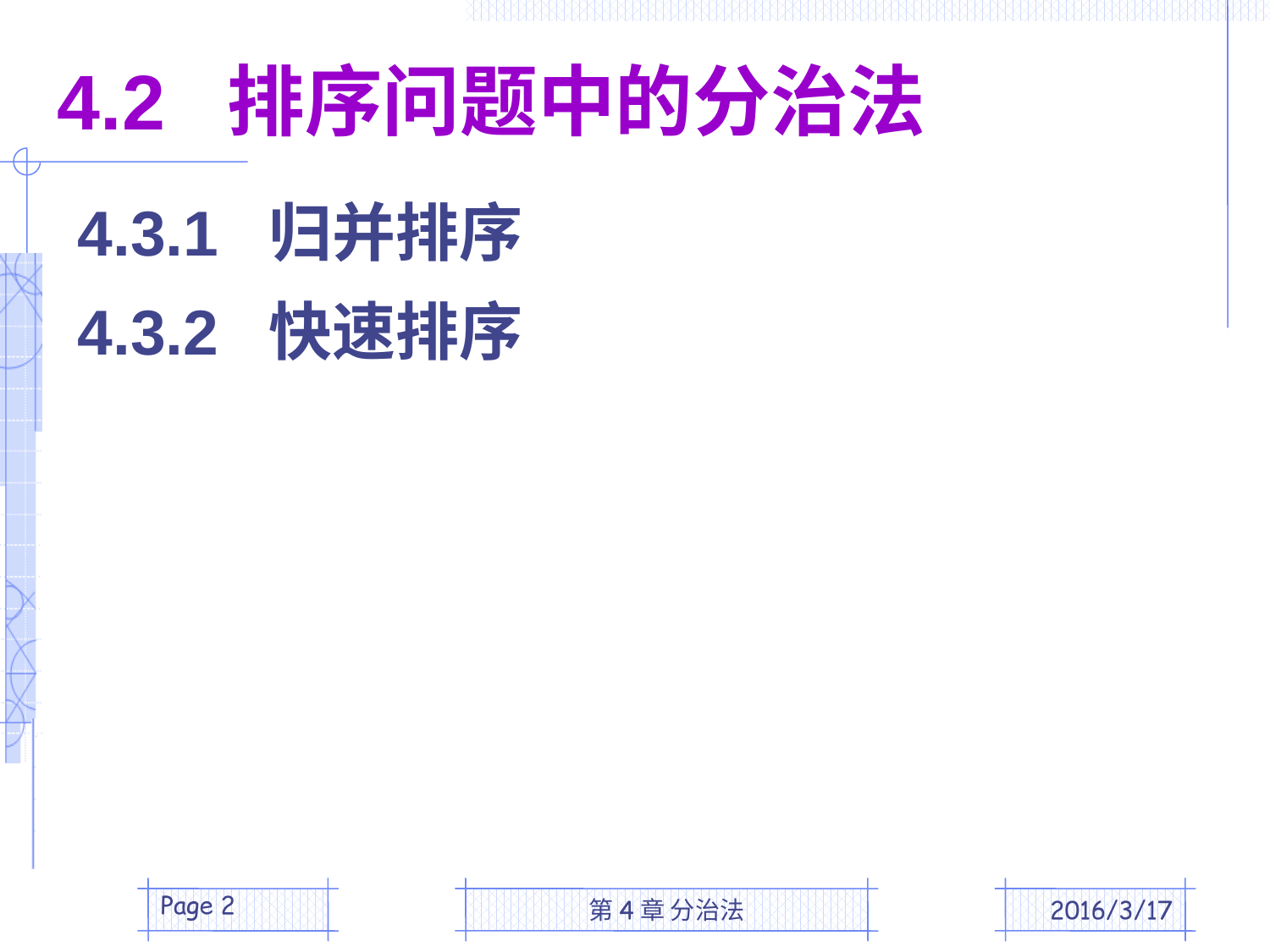

4.2  排序问题中的分治法
4.3.1  归并排序
4.3.2  快速排序
Page 2
第4章 分治法
2016/3/17